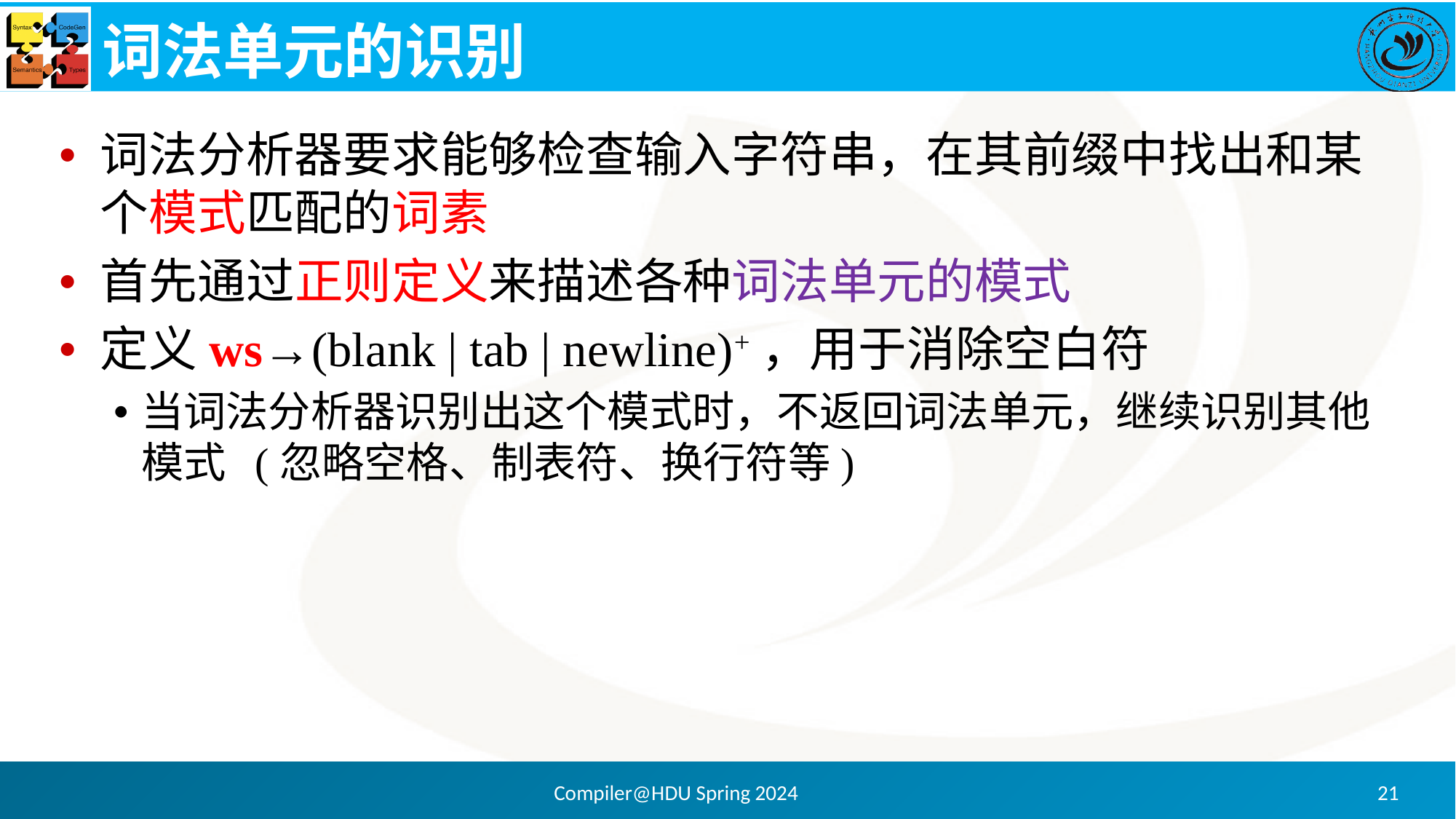

# 词法单元的识别
词法分析器要求能够检查输入字符串，在其前缀中找出和某个模式匹配的词素
首先通过正则定义来描述各种词法单元的模式
定义ws→(blank | tab | newline)+，用于消除空白符
当词法分析器识别出这个模式时，不返回词法单元，继续识别其他模式  (忽略空格、制表符、换行符等)

Compiler@HDU Spring 2024
21